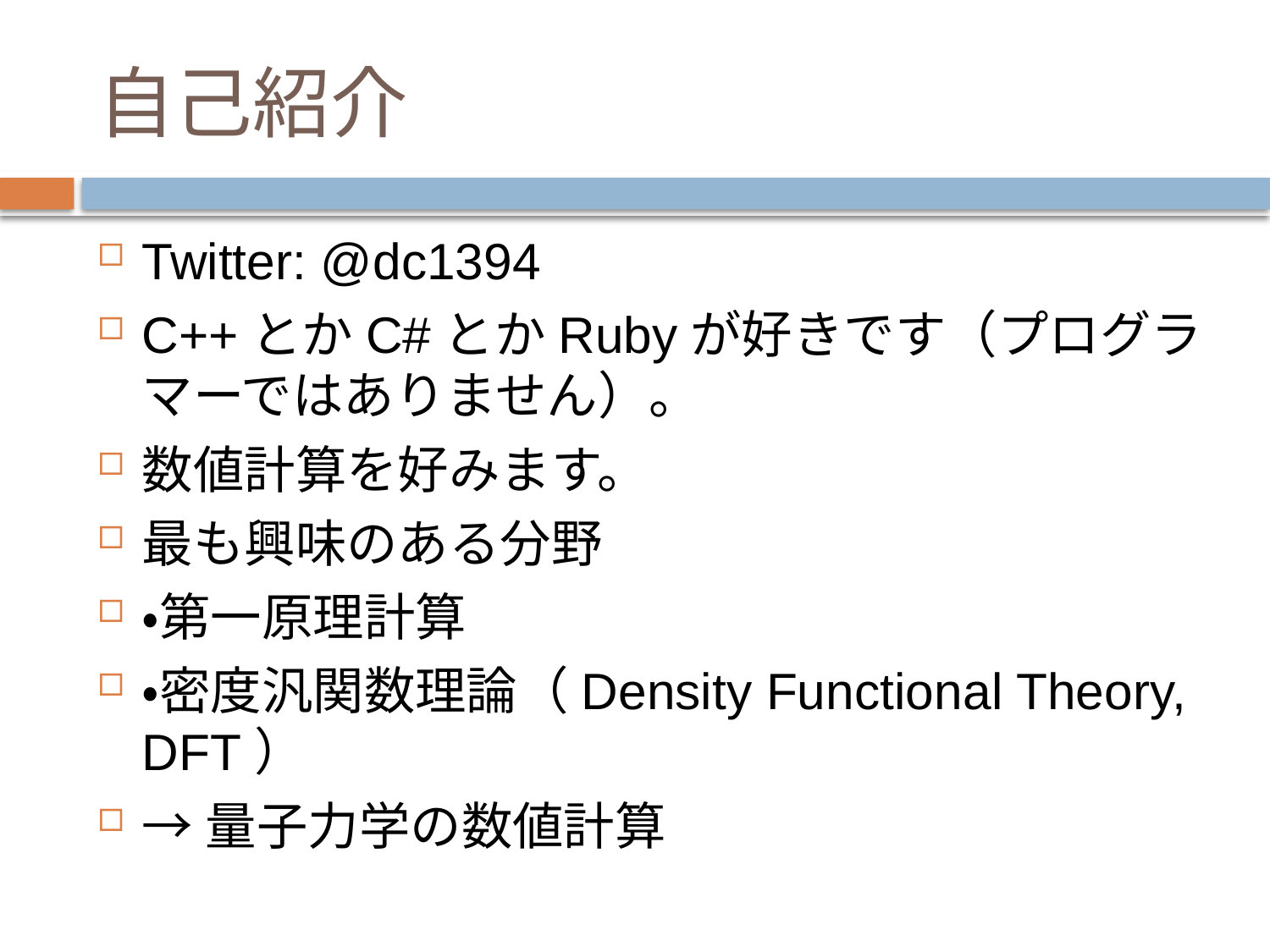

# 自己紹介
Twitter: @dc1394
C++とかC#とかRubyが好きです（プログラマーではありません）。
数値計算を好みます。
最も興味のある分野
・第一原理計算
・密度汎関数理論（Density Functional Theory, DFT）
→量子力学の数値計算